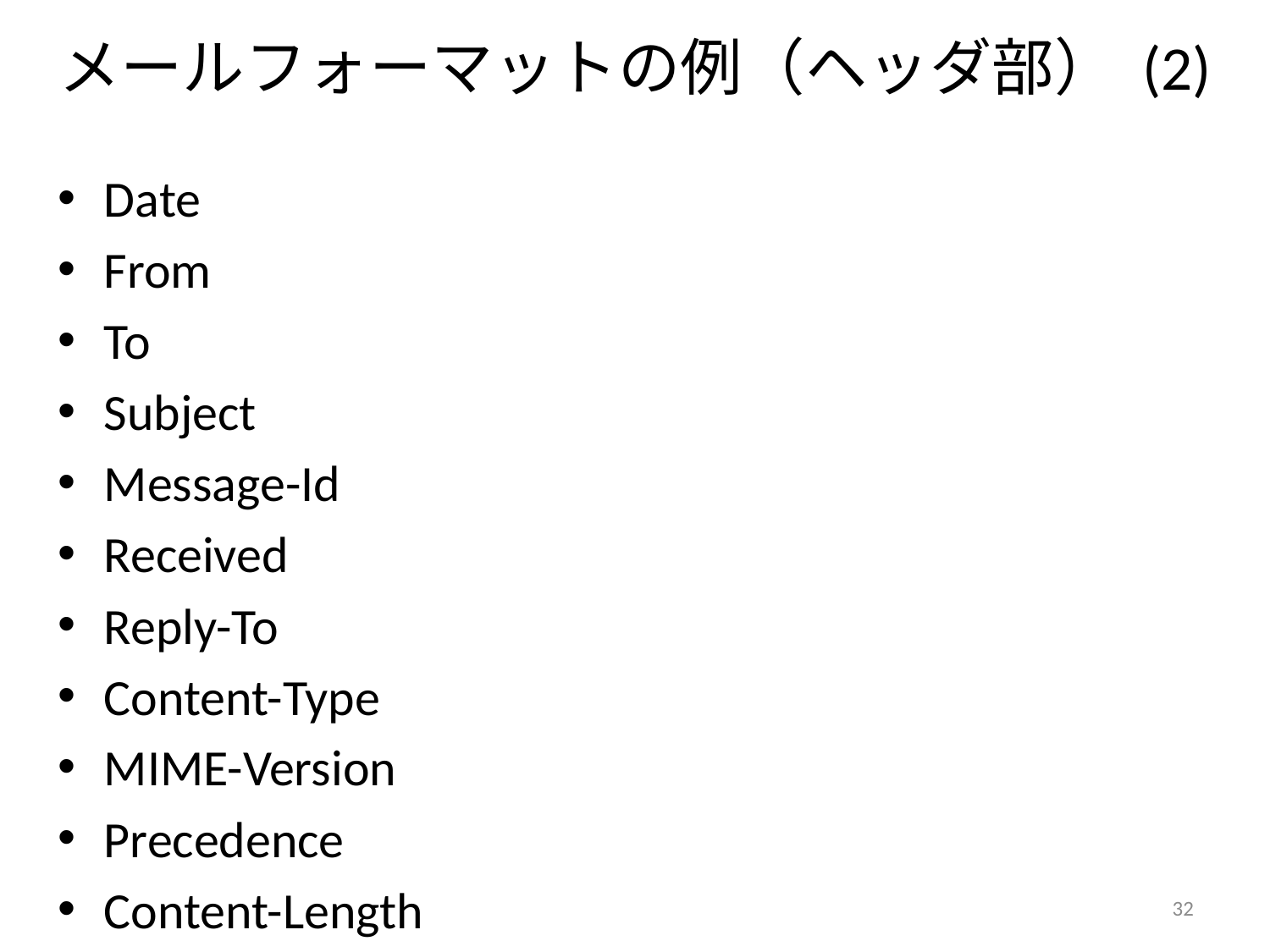

# メールフォーマットの例（ヘッダ部） (2)
Date
From
To
Subject
Message-Id
Received
Reply-To
Content-Type
MIME-Version
Precedence
Content-Length

32